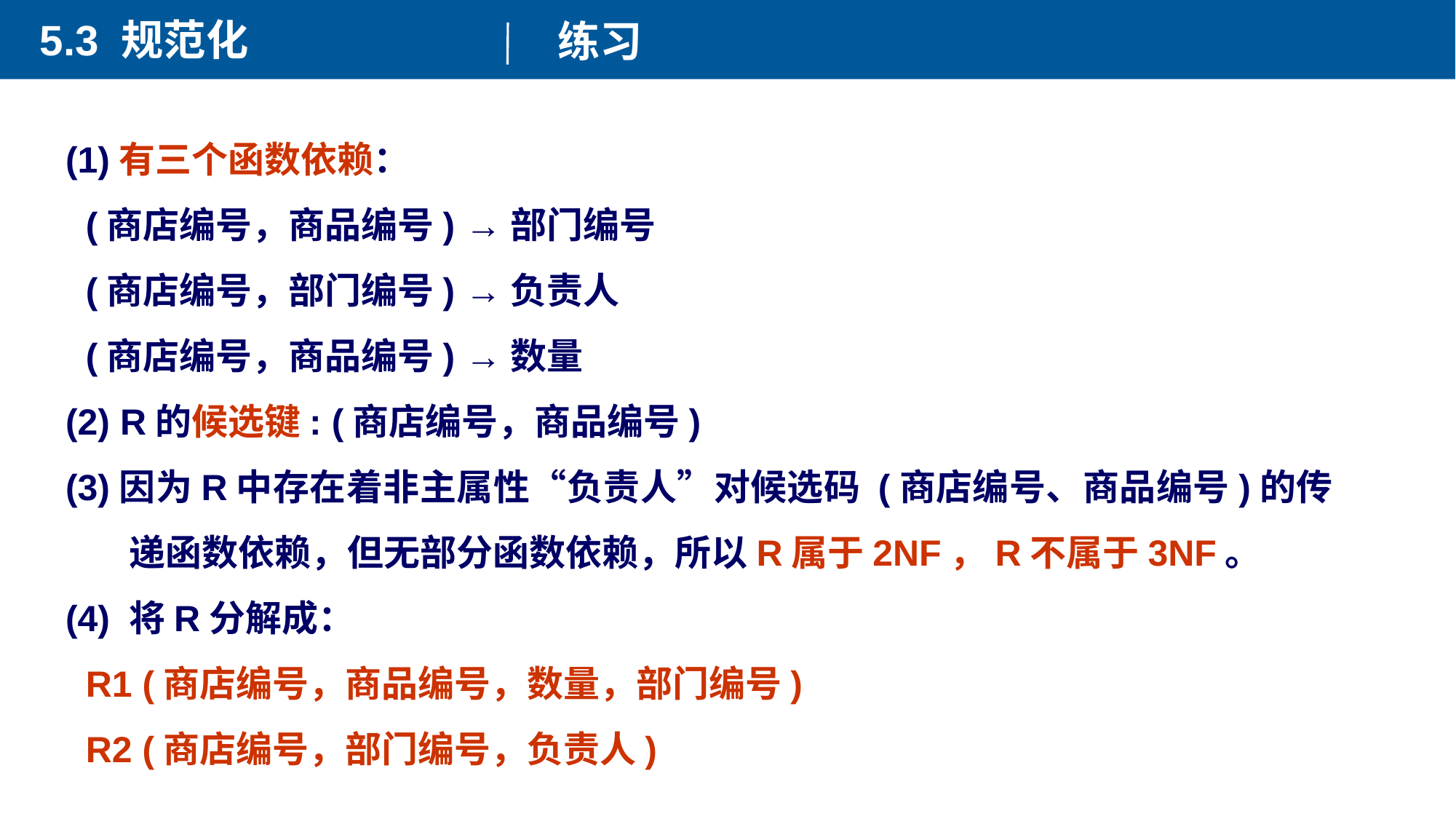

5.3 规范化
练习
(1)有三个函数依赖：
  (商店编号，商品编号) →部门编号
  (商店编号，部门编号) →负责人
  (商店编号，商品编号) →数量
(2) R的候选键: (商店编号，商品编号)
(3)因为R中存在着非主属性“负责人”对候选码 (商店编号、商品编号)的传递函数依赖，但无部分函数依赖，所以R属于2NF，R不属于3NF。
(4) 将R分解成：
  R1 (商店编号，商品编号，数量，部门编号)
  R2 (商店编号，部门编号，负责人)